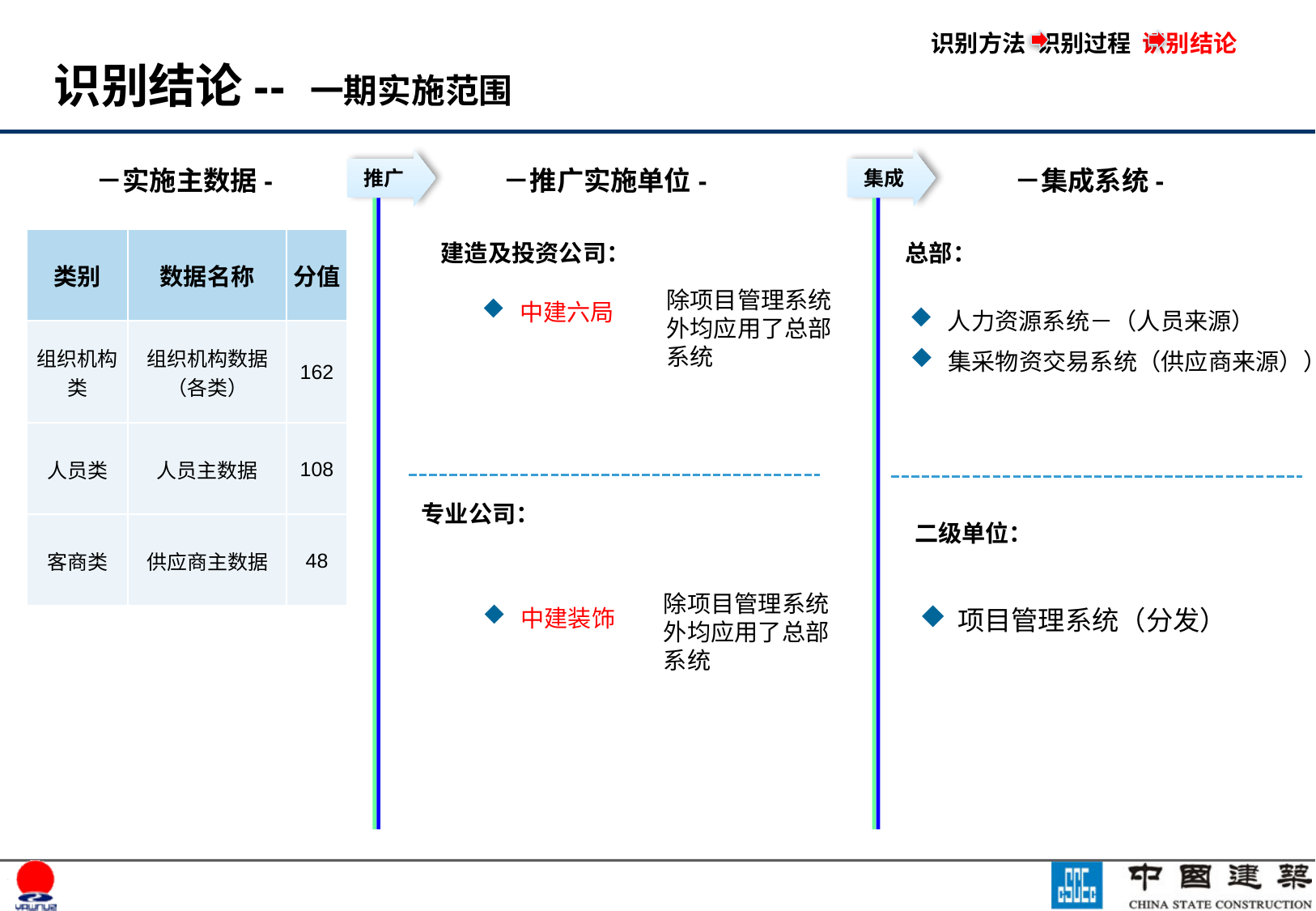

识别方法  识别过程  识别结论
# 识别结论-- 一期实施范围

推广

集成

－实施主数据-
－推广实施单位-
－集成系统-
| 类别 | 数据名称 | 分值 |
| --- | --- | --- |
| 组织机构类 | 组织机构数据（各类） | 162 |
| 人员类 | 人员主数据 | 108 |
| 客商类 | 供应商主数据 | 48 |
建造及投资公司：
总部：
除项目管理系统外均应用了总部系统
中建六局
人力资源系统－（人员来源）
集采物资交易系统（供应商来源））

专业公司：
二级单位：

中建装饰

项目管理系统（分发）
除项目管理系统外均应用了总部系统